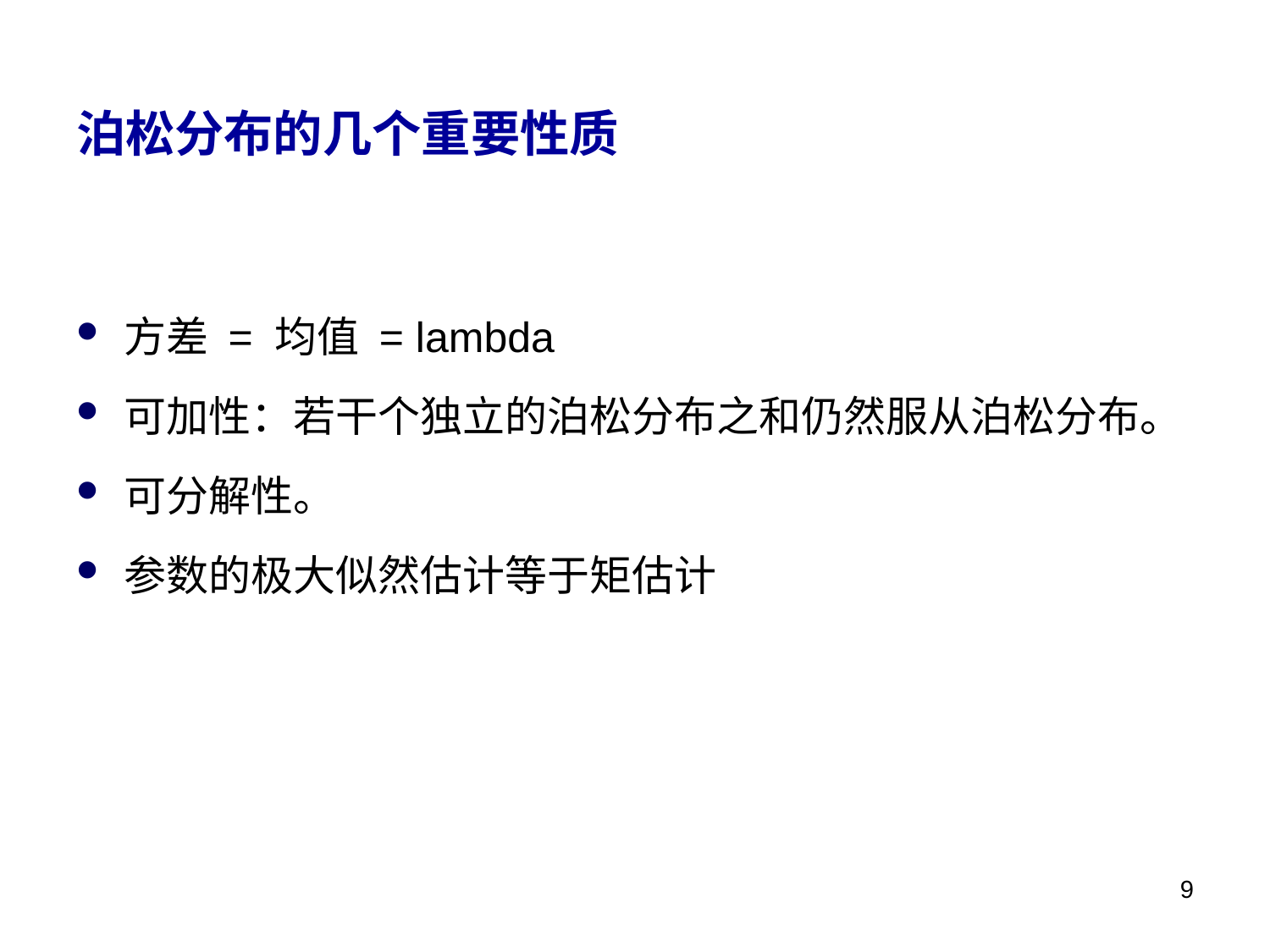

# 泊松分布的几个重要性质
方差 = 均值 = lambda
可加性：若干个独立的泊松分布之和仍然服从泊松分布。
可分解性。
参数的极大似然估计等于矩估计
9